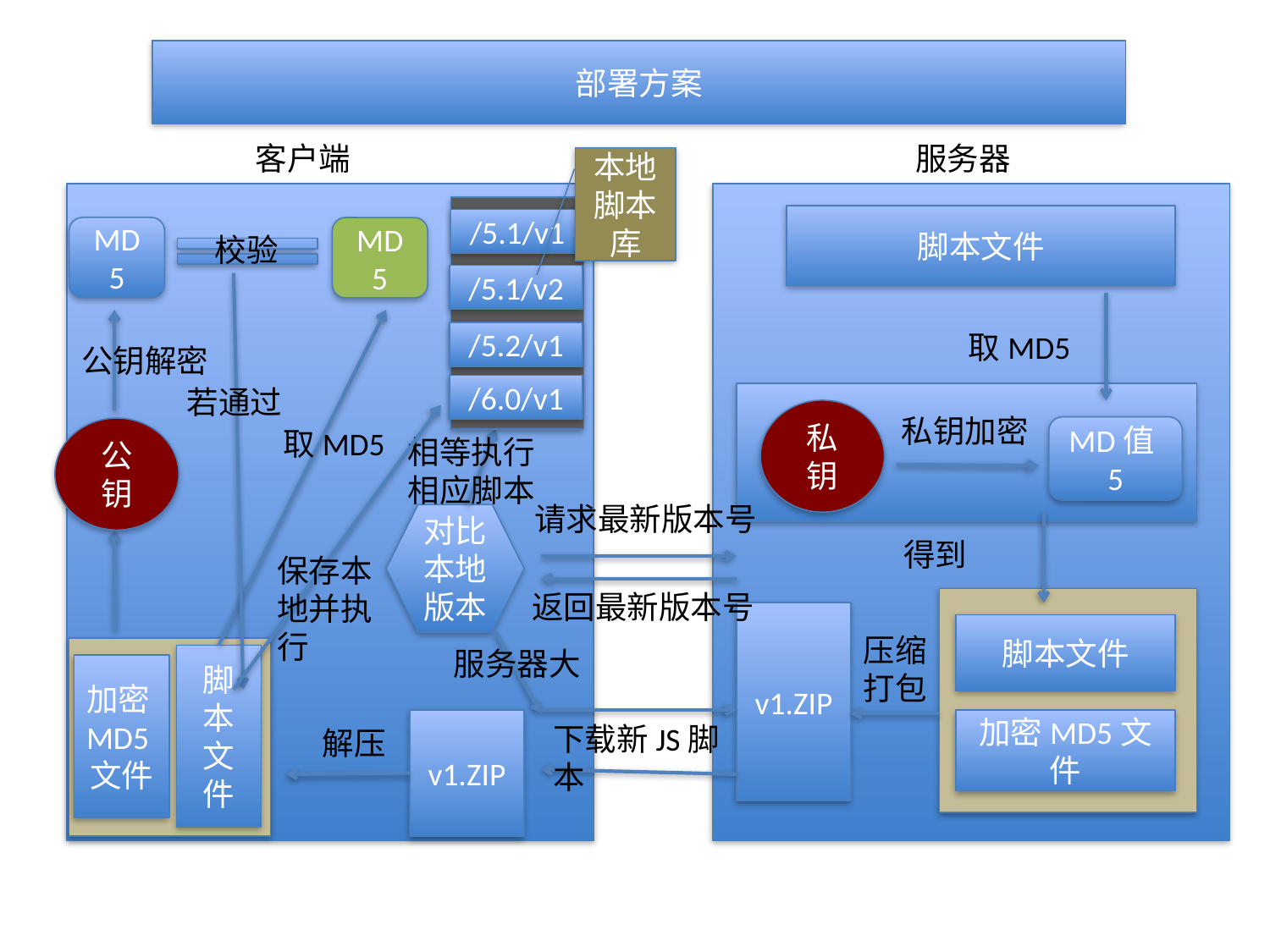

部署方案
客户端
服务器
本地脚本库

脚本文件
/5.1/v1
MD5
MD5
校验

/5.1/v2
取MD5
/5.2/v1
公钥解密
/6.0/v1
若通过

私钥
私钥加密
MD值5
公钥
取MD5
相等执行相应脚本
请求最新版本号
对比本地版本
得到
保存本地并执行
返回最新版本号

v1.ZIP
脚本文件
压缩打包

服务器大
脚本文件
加密MD5文件
v1.ZIP
加密MD5文件
下载新JS脚本
解压